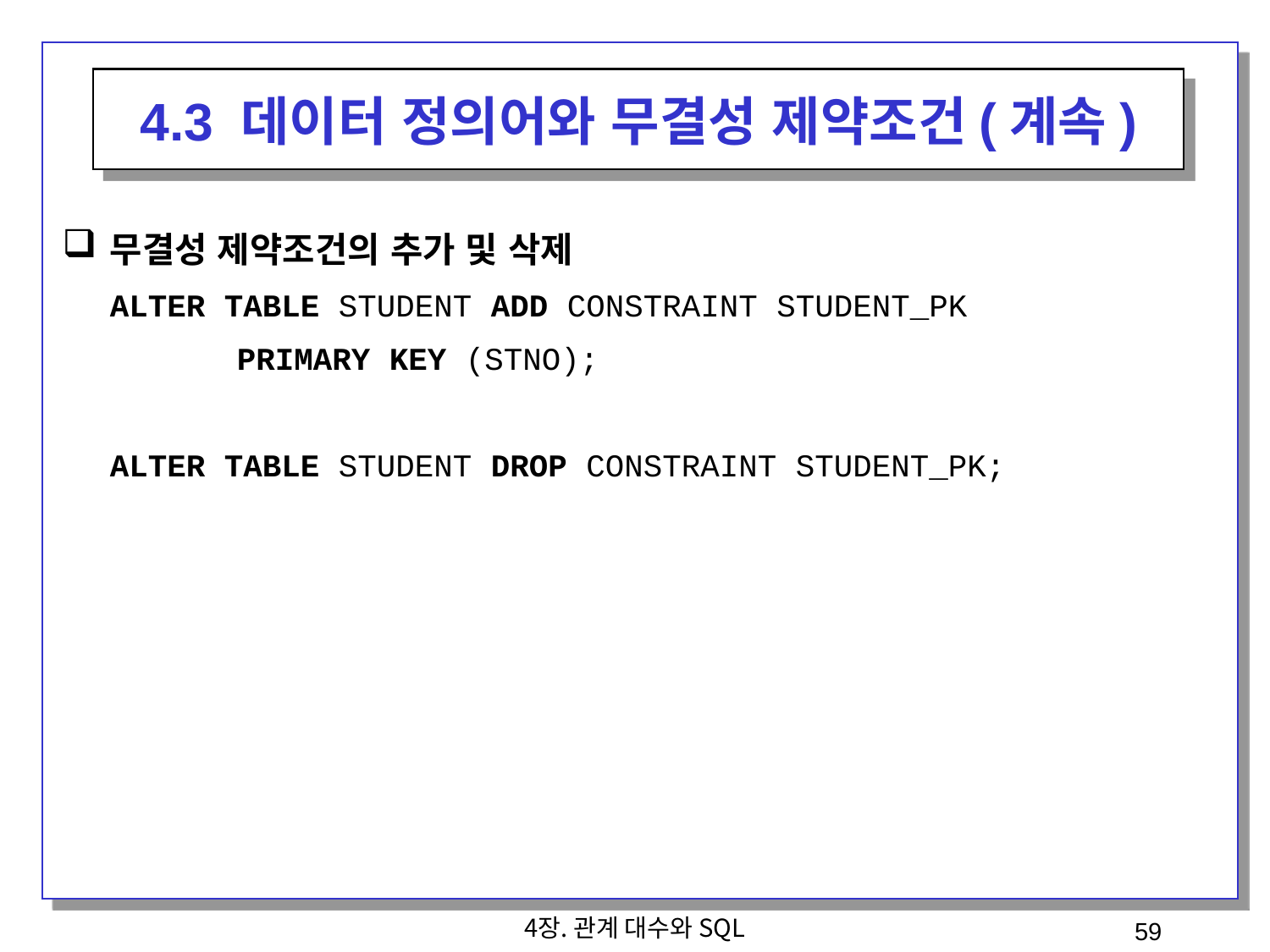

4.3 데이터 정의어와 무결성 제약조건(계속)
무결성 제약조건의 추가 및 삭제
	ALTER TABLE STUDENT ADD CONSTRAINT STUDENT_PK
		PRIMARY KEY (STNO);

	ALTER TABLE STUDENT DROP CONSTRAINT STUDENT_PK;

4장. 관계 대수와 SQL
59